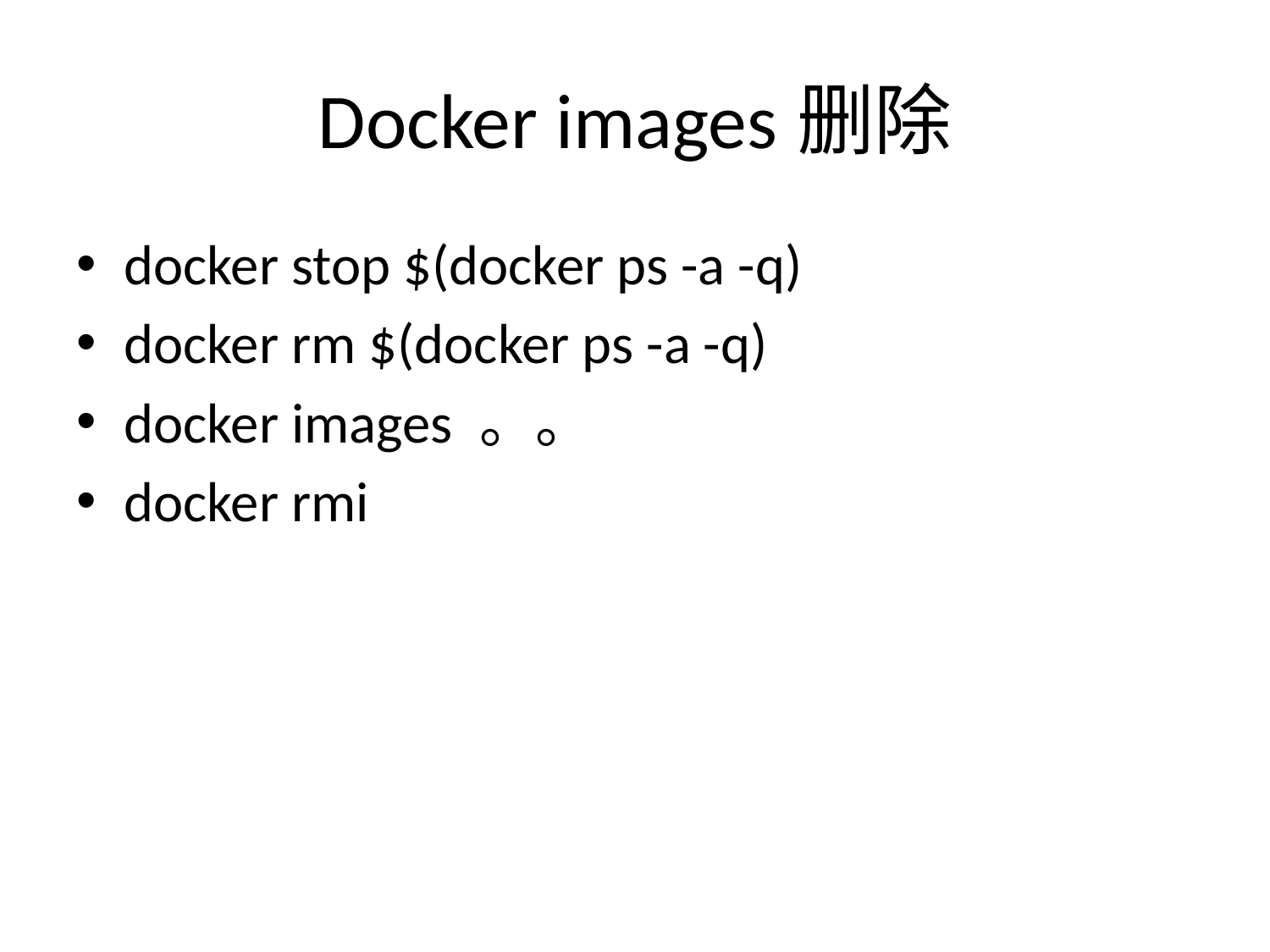

# Docker images删除
docker stop $(docker ps -a -q)
docker rm $(docker ps -a -q)
docker images 。。
docker rmi